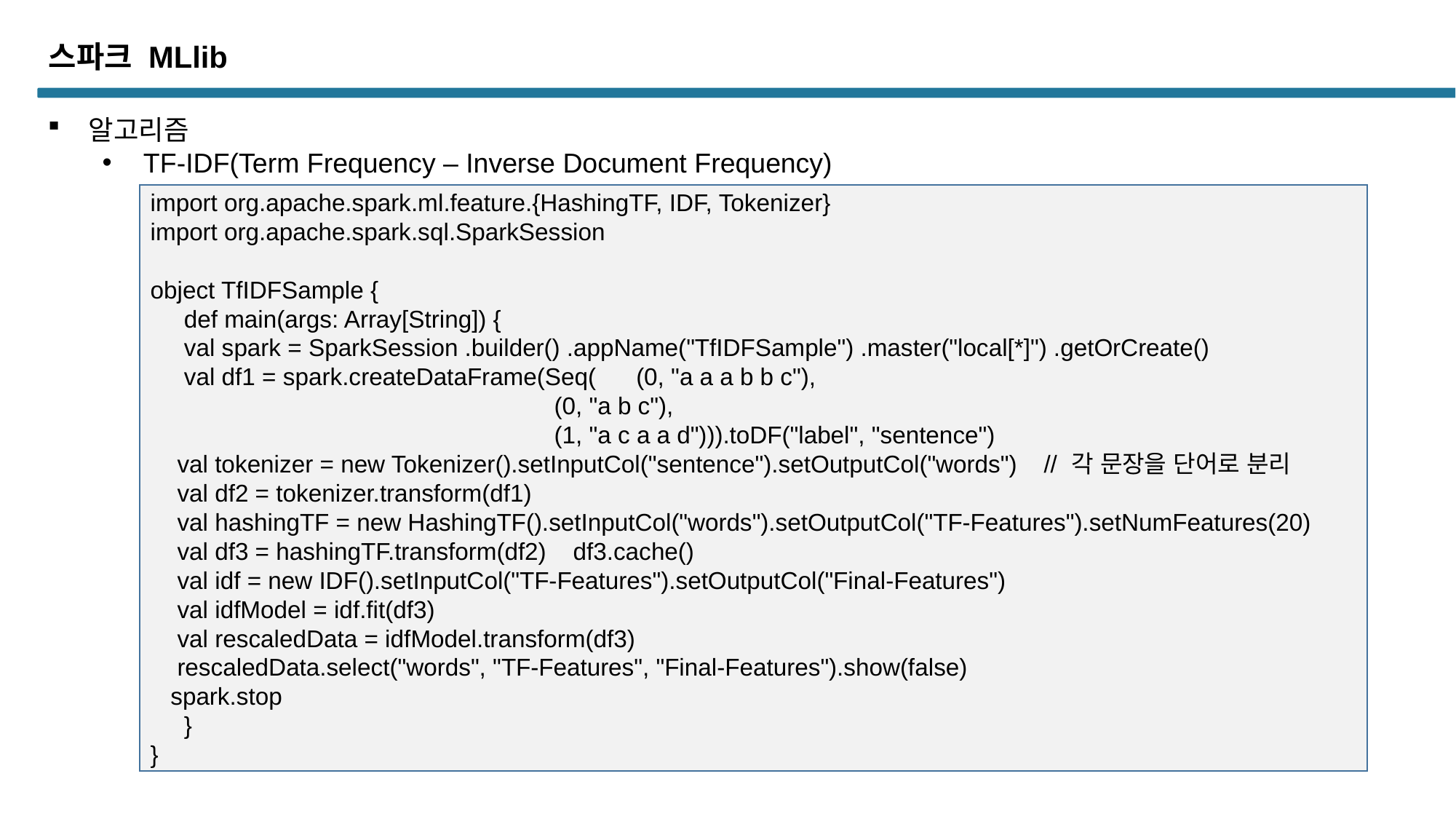

스파크 MLlib
알고리즘
TF-IDF(Term Frequency – Inverse Document Frequency)
import org.apache.spark.ml.feature.{HashingTF, IDF, Tokenizer}
import org.apache.spark.sql.SparkSession

object TfIDFSample {
     def main(args: Array[String]) {
     val spark = SparkSession .builder() .appName("TfIDFSample") .master("local[*]") .getOrCreate()
     val df1 = spark.createDataFrame(Seq(      (0, "a a a b b c"),
                                                            (0, "a b c"),
                                                            (1, "a c a a d"))).toDF("label", "sentence")
    val tokenizer = new Tokenizer().setInputCol("sentence").setOutputCol("words")    // 각 문장을 단어로 분리
    val df2 = tokenizer.transform(df1)
    val hashingTF = new HashingTF().setInputCol("words").setOutputCol("TF-Features").setNumFeatures(20)
    val df3 = hashingTF.transform(df2)    df3.cache()
    val idf = new IDF().setInputCol("TF-Features").setOutputCol("Final-Features")
    val idfModel = idf.fit(df3)
    val rescaledData = idfModel.transform(df3)
    rescaledData.select("words", "TF-Features", "Final-Features").show(false)
   spark.stop
     }
}